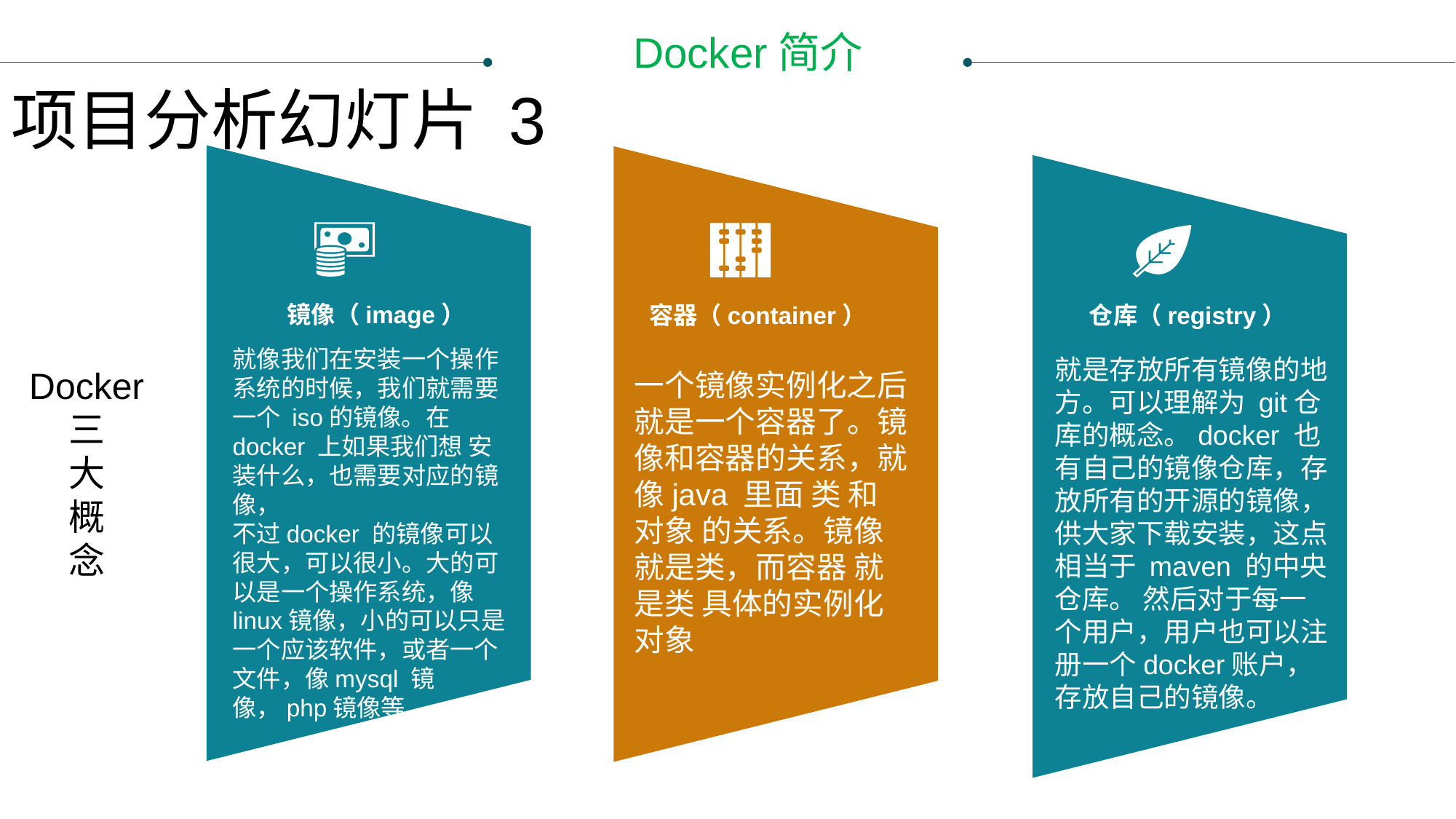

Docker简介
项目分析幻灯片 3

镜像（image）
仓库（registry）
容器（container）

就像我们在安装一个操作系统的时候，我们就需要一个 iso的镜像。在docker 上如果我们想 安装什么，也需要对应的镜像，
不过docker 的镜像可以很大，可以很小。大的可以是一个操作系统，像linux镜像，小的可以只是一个应该软件，或者一个文件，像mysql 镜像，php镜像等
就是存放所有镜像的地方。可以理解为 git仓库的概念。docker 也有自己的镜像仓库，存放所有的开源的镜像，供大家下载安装，这点相当于 maven 的中央仓库。 然后对于每一个用户，用户也可以注册一个docker账户，存放自己的镜像。
Docker
三
大
概
念
一个镜像实例化之后就是一个容器了。镜像和容器的关系，就像java 里面 类 和 对象 的关系。镜像 就是类，而容器 就是类 具体的实例化对象